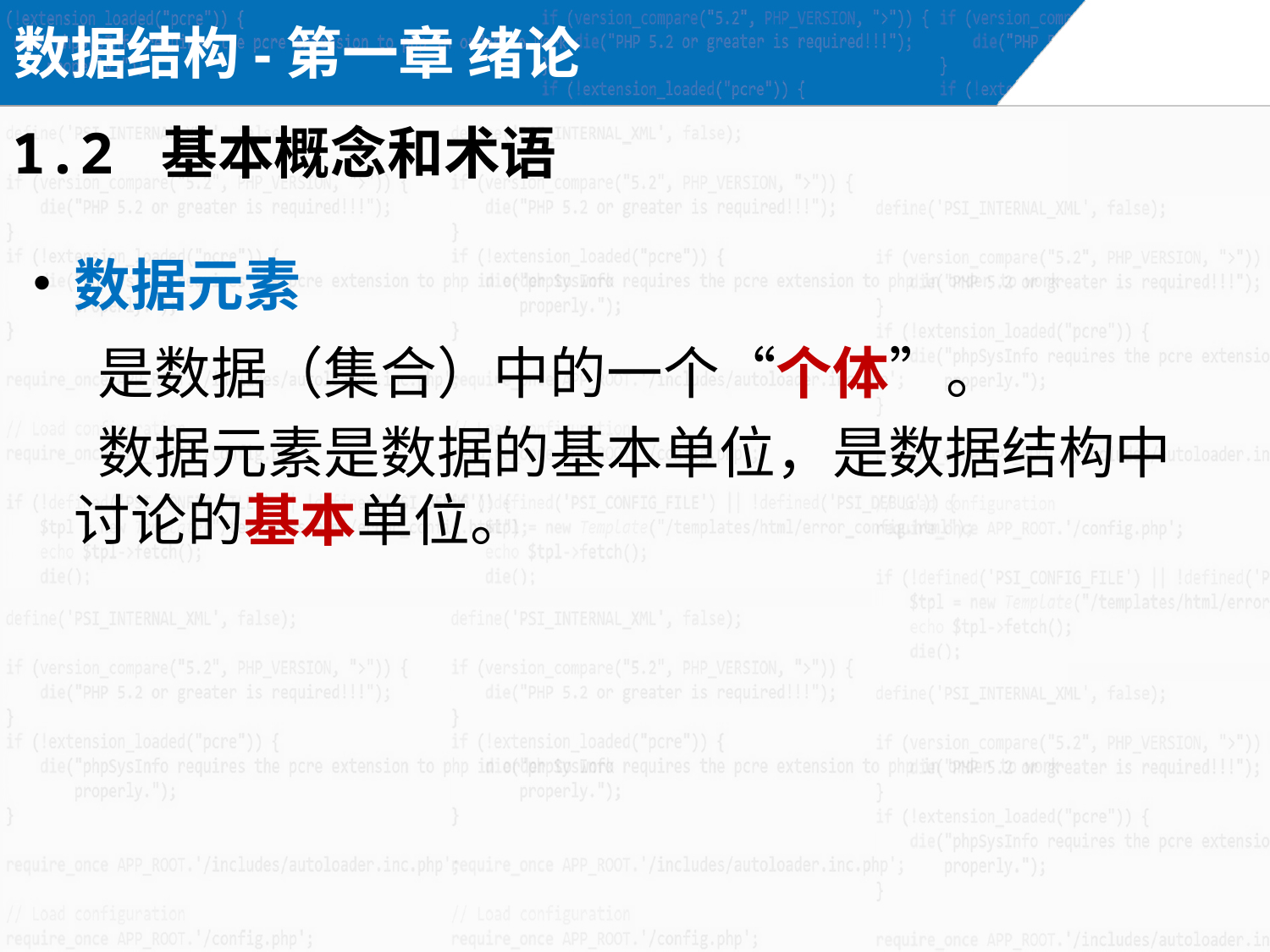

数据结构-第一章 绪论
1.2 基本概念和术语
数据元素
    是数据（集合）中的一个“个体”。
    数据元素是数据的基本单位，是数据结构中讨论的基本单位。